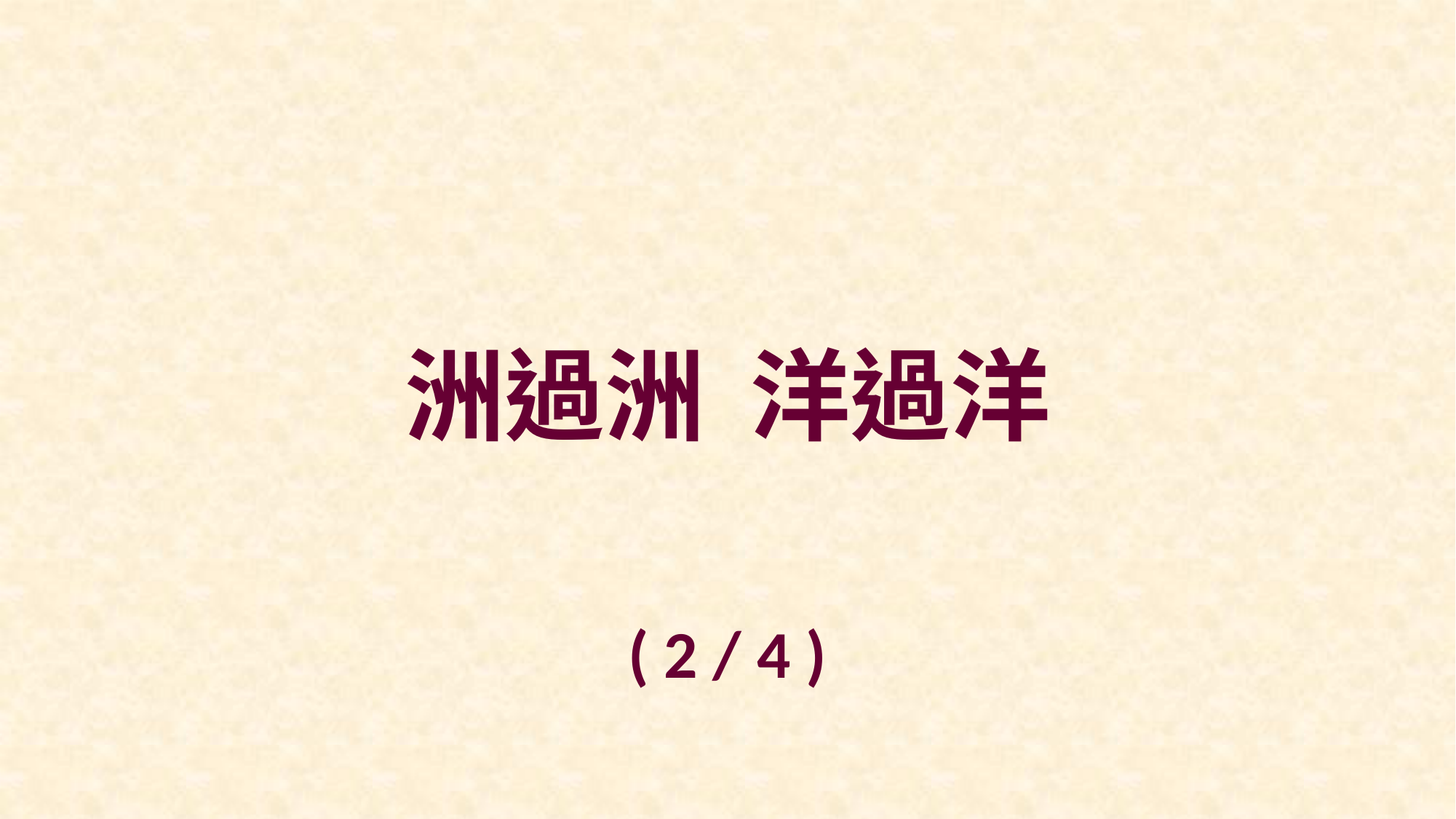

洲過洲  洋過洋
( 2 / 4 )